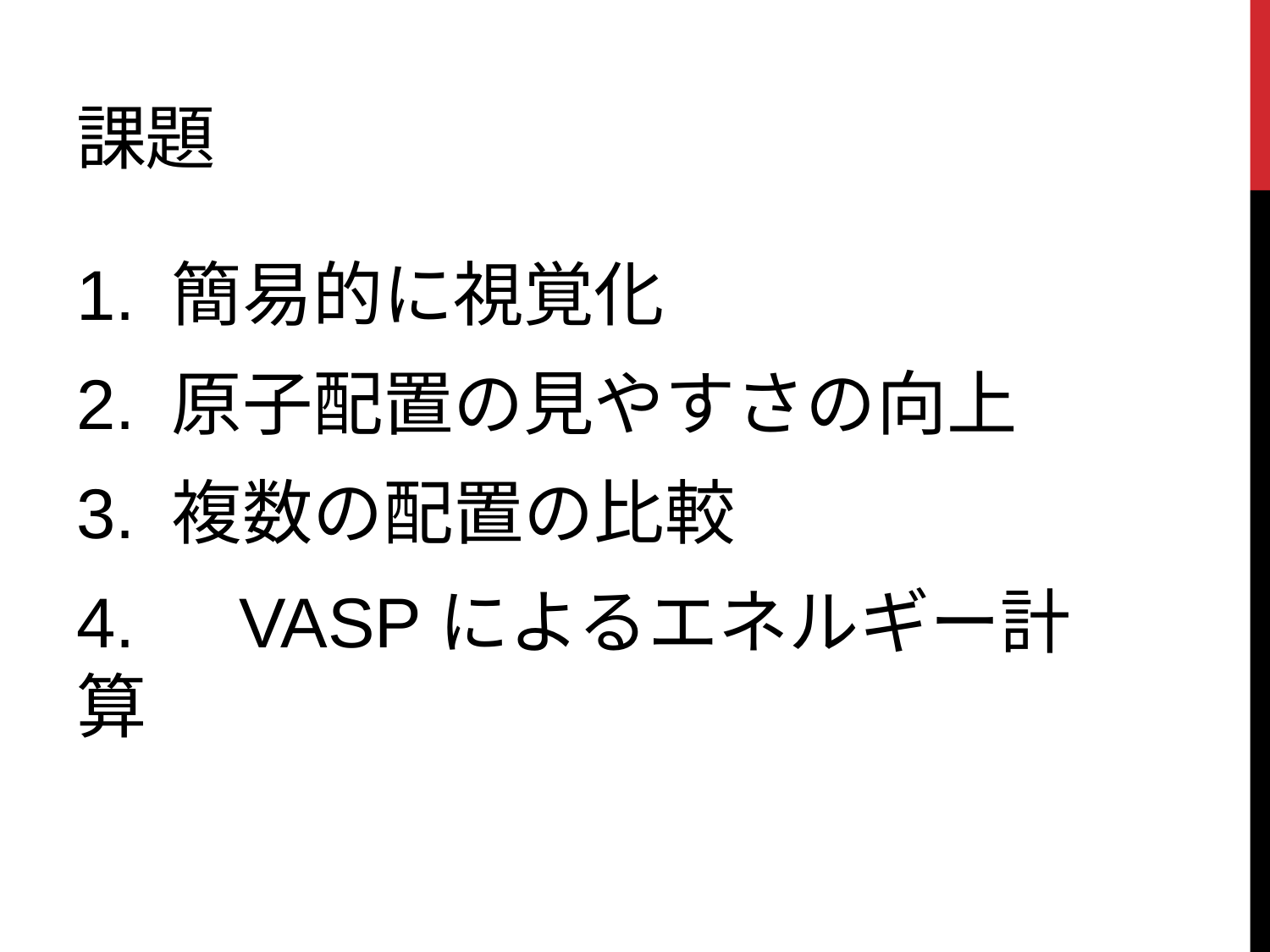

# 課題
1. 簡易的に視覚化
2. 原子配置の見やすさの向上
3. 複数の配置の比較
4.　VASPによるエネルギー計算